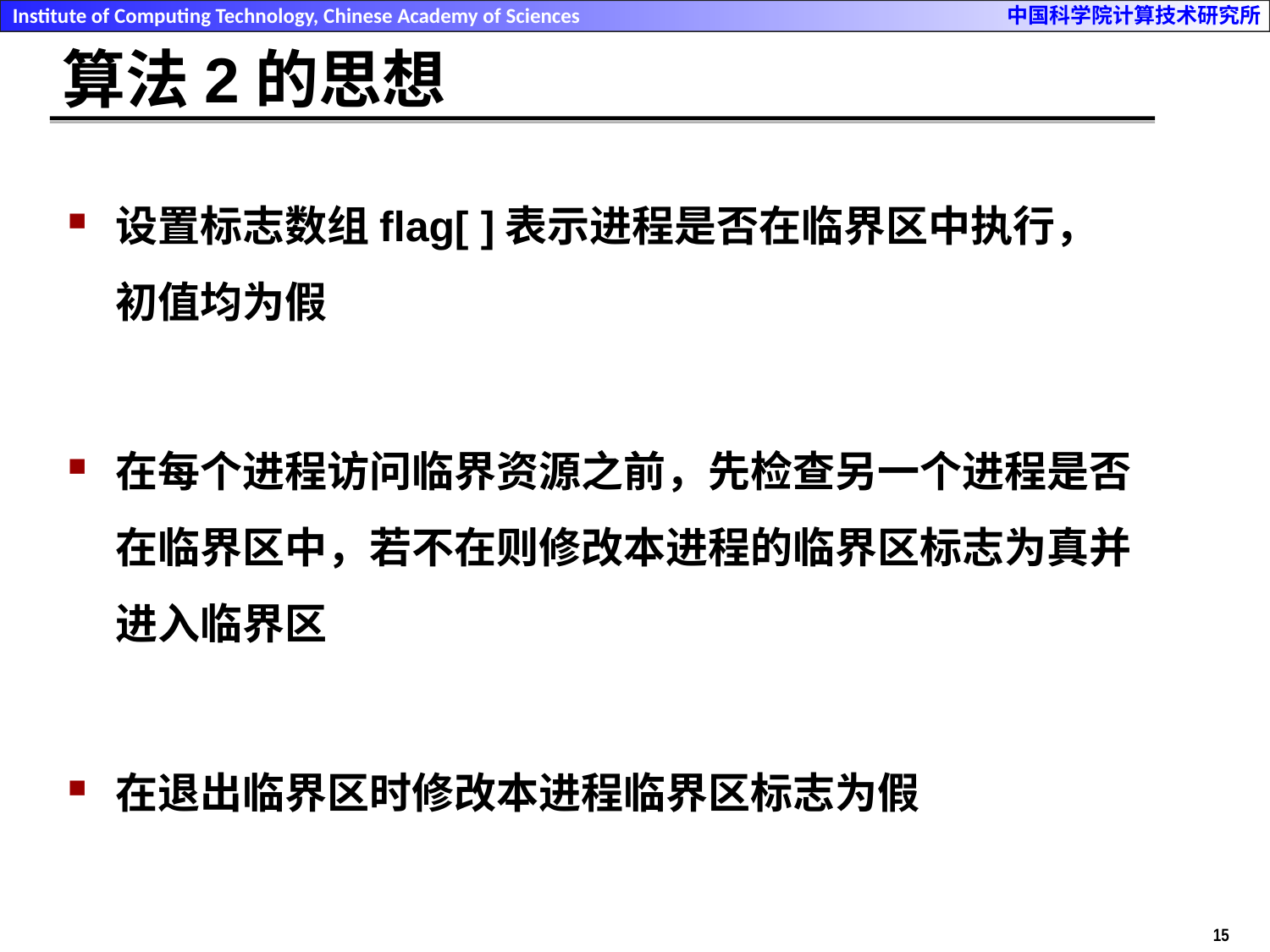

# 算法2的思想
设置标志数组flag[ ]表示进程是否在临界区中执行，初值均为假

在每个进程访问临界资源之前，先检查另一个进程是否在临界区中，若不在则修改本进程的临界区标志为真并进入临界区

在退出临界区时修改本进程临界区标志为假